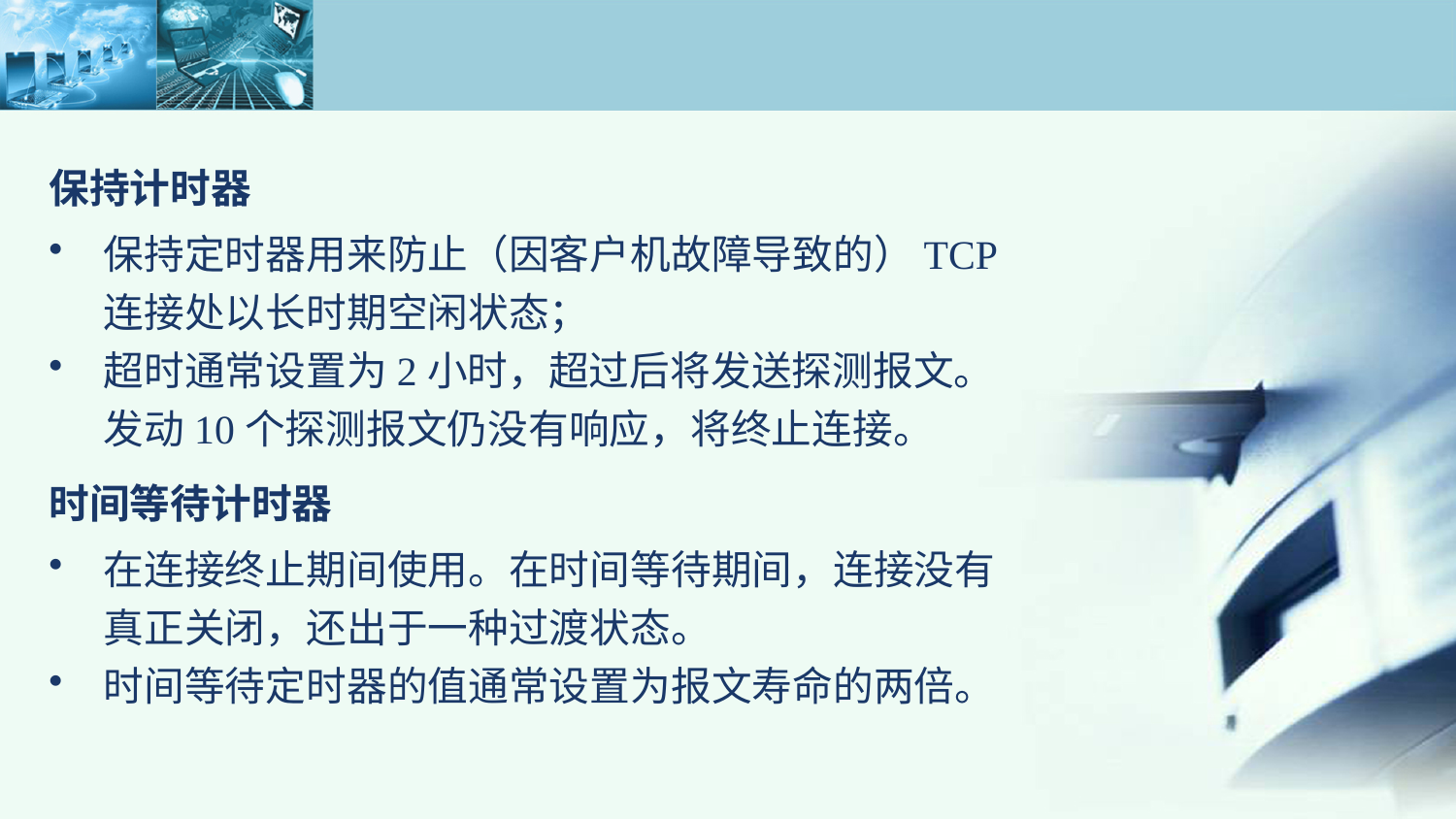

保持计时器
保持定时器用来防止（因客户机故障导致的）TCP连接处以长时期空闲状态；
超时通常设置为2小时，超过后将发送探测报文。发动10个探测报文仍没有响应，将终止连接。
时间等待计时器
在连接终止期间使用。在时间等待期间，连接没有真正关闭，还出于一种过渡状态。
时间等待定时器的值通常设置为报文寿命的两倍。